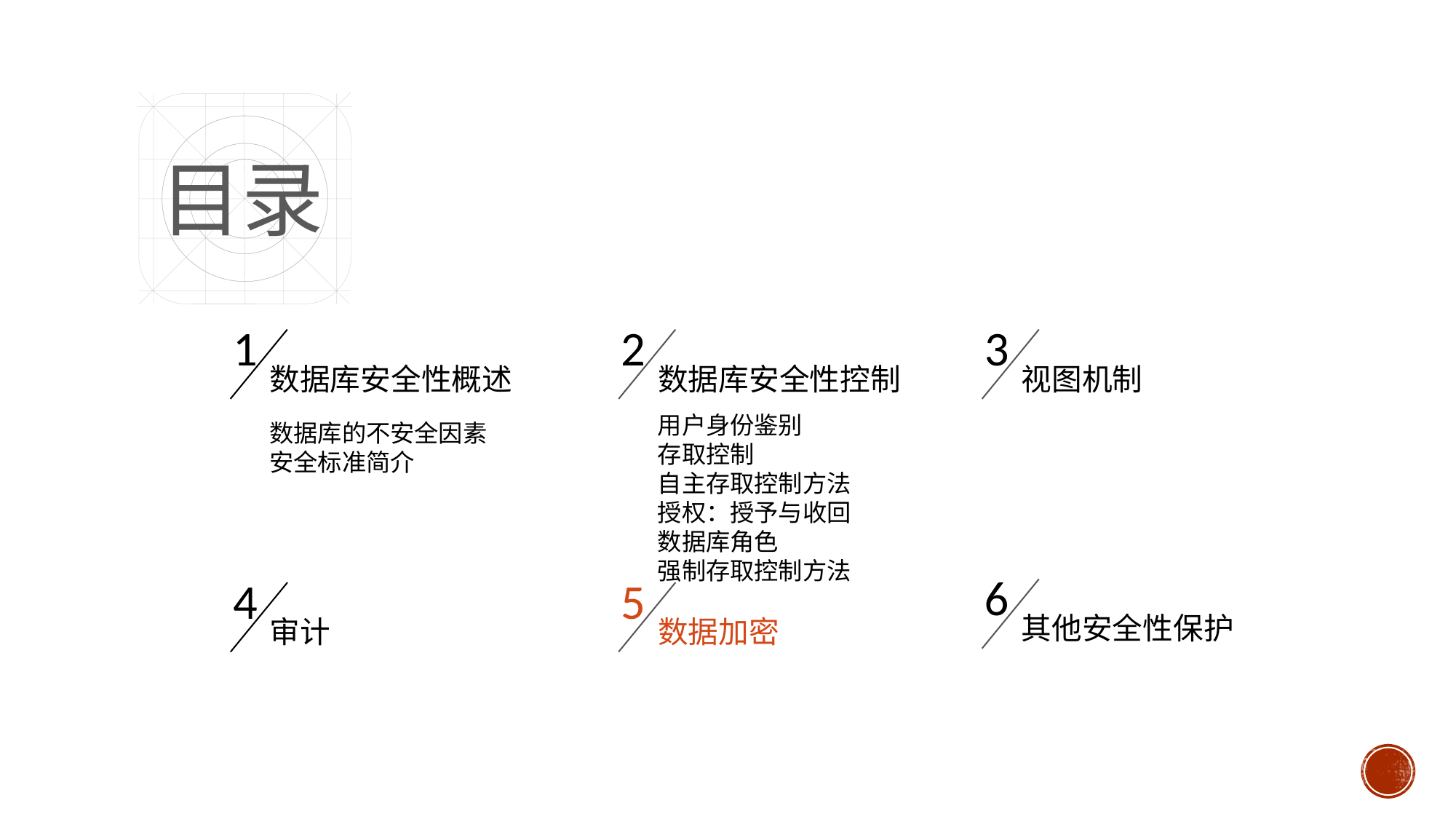

目录
1
2
3
数据库安全性概述
数据库安全性控制
视图机制
用户身份鉴别
存取控制
自主存取控制方法
授权：授予与收回
数据库角色
强制存取控制方法
数据库的不安全因素
安全标准简介
6
4
5
其他安全性保护
审计
数据加密
72